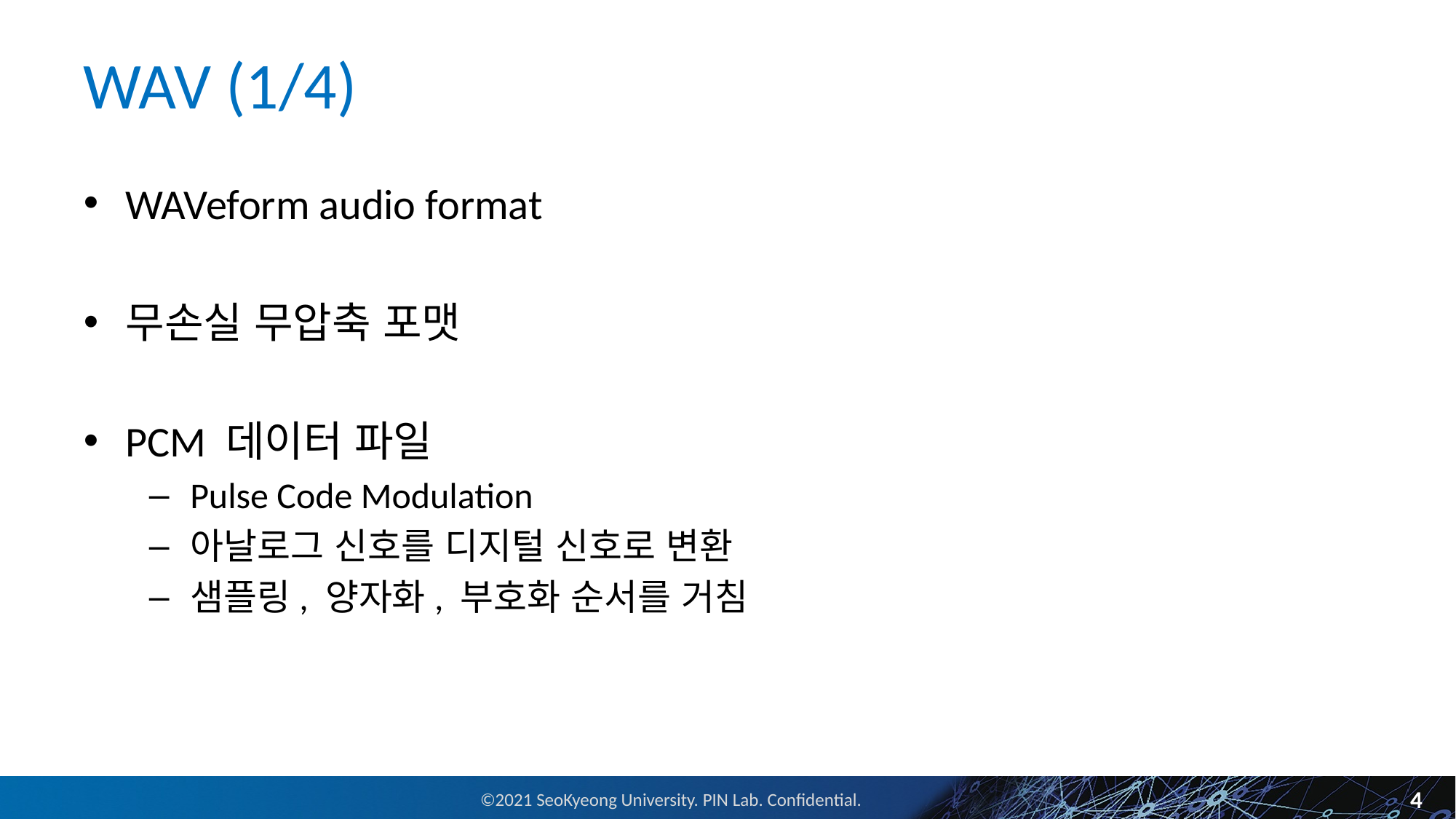

# WAV (1/4)
WAVeform audio format

무손실 무압축 포맷

PCM 데이터 파일
Pulse Code Modulation
아날로그 신호를 디지털 신호로 변환
샘플링, 양자화, 부호화 순서를 거침

4